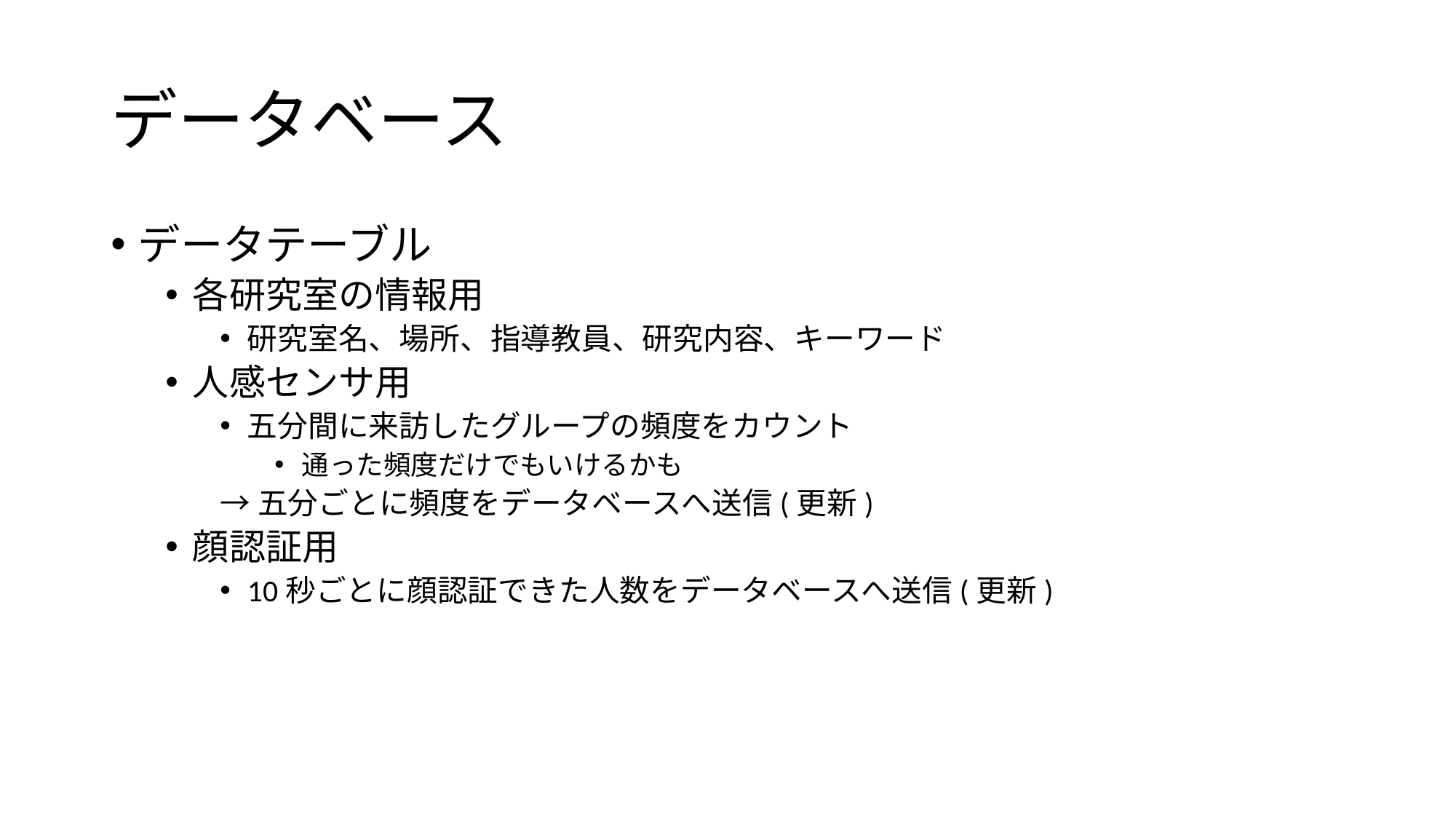

# データベース
データテーブル
各研究室の情報用
研究室名、場所、指導教員、研究内容、キーワード
人感センサ用
五分間に来訪したグループの頻度をカウント
通った頻度だけでもいけるかも
→五分ごとに頻度をデータベースへ送信(更新)
顔認証用
10秒ごとに顔認証できた人数をデータベースへ送信(更新)